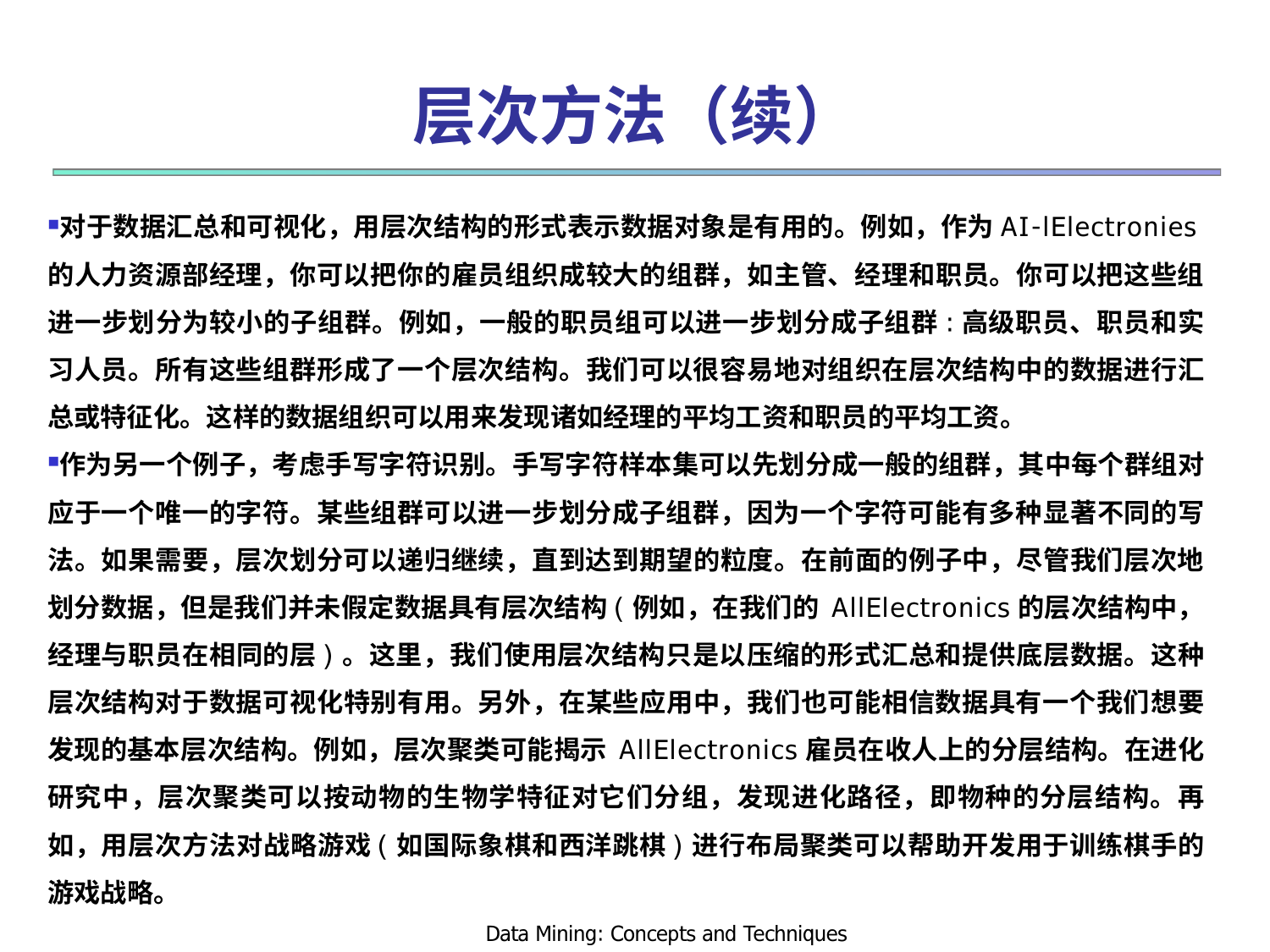

# 层次方法（续）
对于数据汇总和可视化，用层次结构的形式表示数据对象是有用的。例如，作为AI-lElectronies的人力资源部经理，你可以把你的雇员组织成较大的组群，如主管、经理和职员。你可以把这些组进一步划分为较小的子组群。例如，一般的职员组可以进一步划分成子组群:高级职员、职员和实习人员。所有这些组群形成了一个层次结构。我们可以很容易地对组织在层次结构中的数据进行汇总或特征化。这样的数据组织可以用来发现诸如经理的平均工资和职员的平均工资。
作为另一个例子，考虑手写字符识别。手写字符样本集可以先划分成一般的组群，其中每个群组对应于一个唯一的字符。某些组群可以进一步划分成子组群，因为一个字符可能有多种显著不同的写法。如果需要，层次划分可以递归继续，直到达到期望的粒度。在前面的例子中，尽管我们层次地划分数据，但是我们并未假定数据具有层次结构(例如，在我们的 AllElectronics的层次结构中，经理与职员在相同的层)。这里，我们使用层次结构只是以压缩的形式汇总和提供底层数据。这种层次结构对于数据可视化特别有用。另外，在某些应用中，我们也可能相信数据具有一个我们想要发现的基本层次结构。例如，层次聚类可能揭示 AllElectronics雇员在收人上的分层结构。在进化研究中，层次聚类可以按动物的生物学特征对它们分组，发现进化路径，即物种的分层结构。再如，用层次方法对战略游戏(如国际象棋和西洋跳棋)进行布局聚类可以帮助开发用于训练棋手的游戏战略。
Data Mining: Concepts and Techniques
32